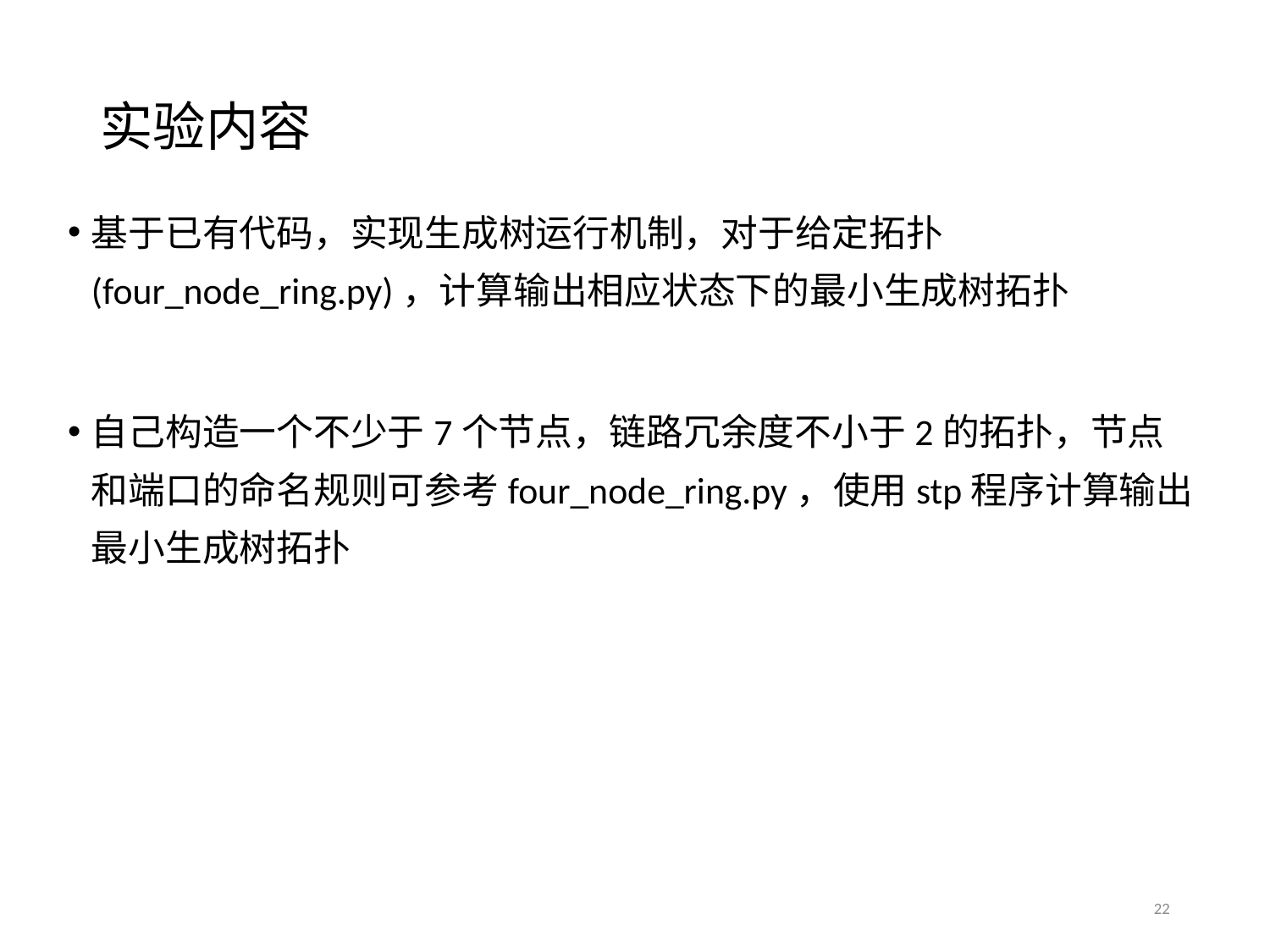

# 实验内容
基于已有代码，实现生成树运行机制，对于给定拓扑(four_node_ring.py)，计算输出相应状态下的最小生成树拓扑

自己构造一个不少于7个节点，链路冗余度不小于2的拓扑，节点和端口的命名规则可参考four_node_ring.py，使用stp程序计算输出最小生成树拓扑
22